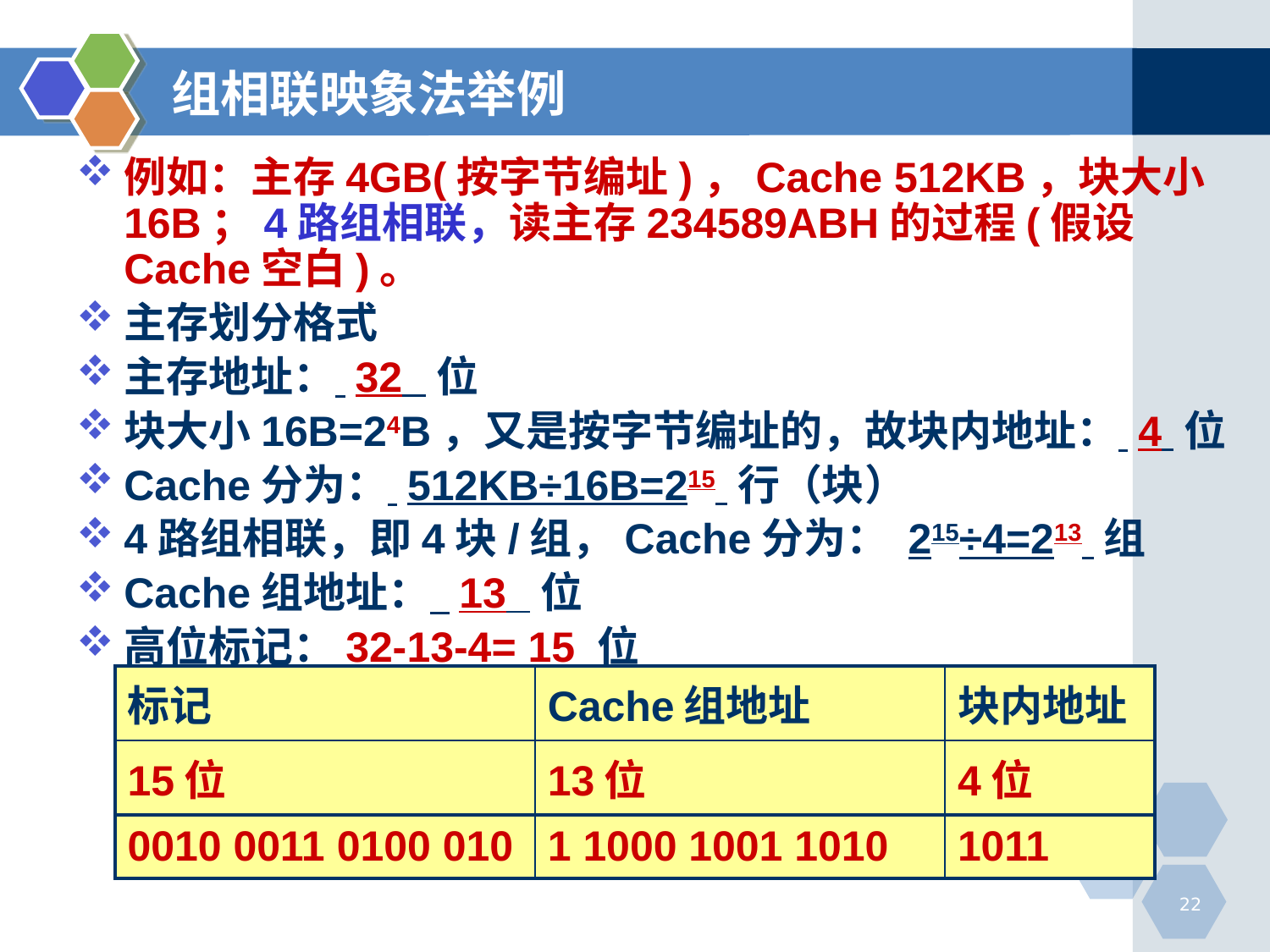

# 组相联映象法举例
例如：主存4GB(按字节编址)，Cache 512KB，块大小16B；4路组相联，读主存234589ABH的过程(假设Cache空白)。
主存划分格式
主存地址： 32  位
块大小16B=24B，又是按字节编址的，故块内地址： 4 位
Cache分为： 512KB÷16B=215 行（块）
4路组相联，即4块/组，Cache分为： 215÷4=213 组
Cache组地址：  13  位
高位标记：32-13-4= 15 位
| 标记 | Cache组地址 | 块内地址 |
| --- | --- | --- |
| 15位 | 13位 | 4位 |
| 0010 0011 0100 010 | 1 1000 1001 1010 | 1011 |
22